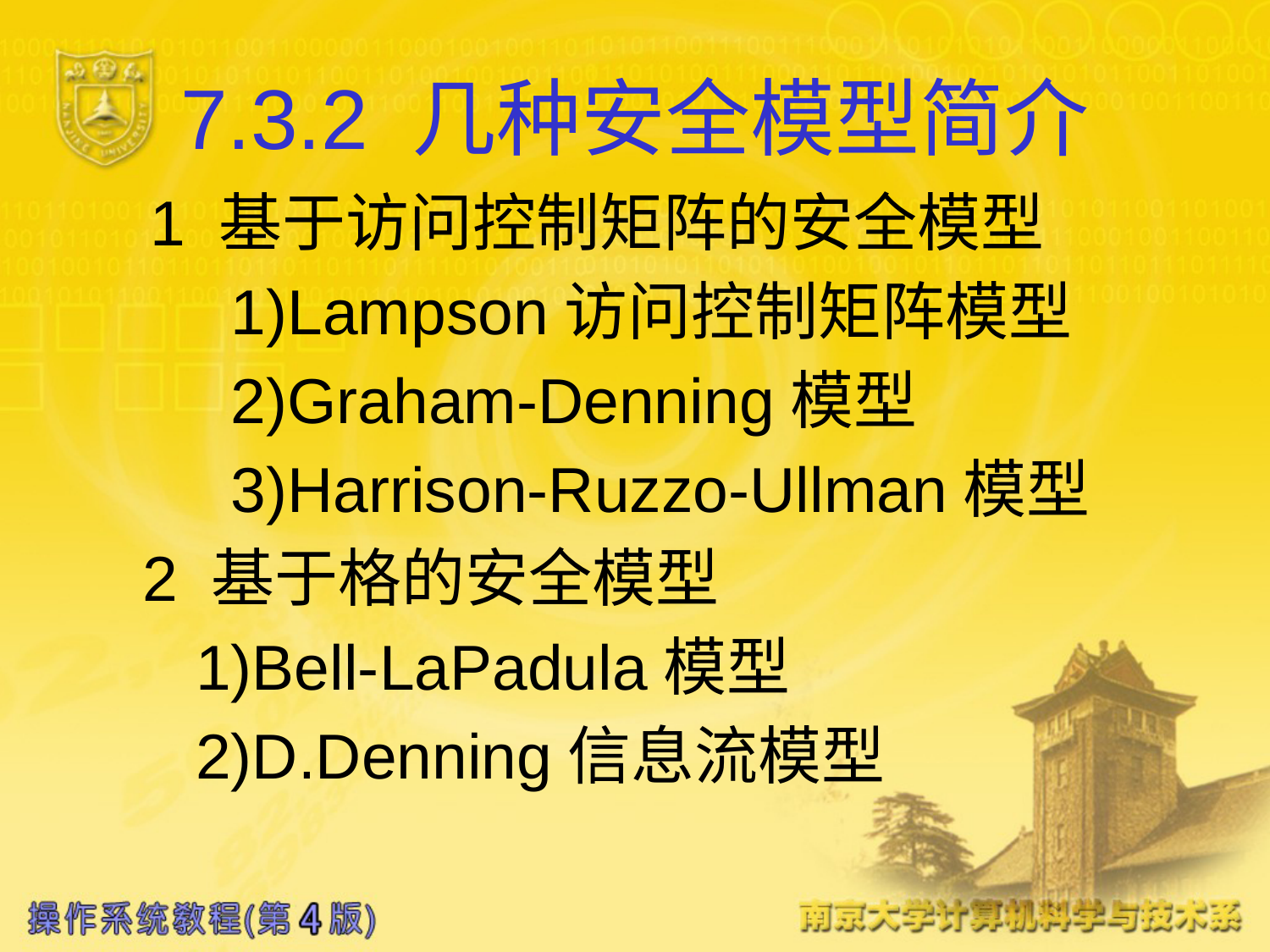

# 7.3.2 几种安全模型简介
   1 基于访问控制矩阵的安全模型
       1)Lampson访问控制矩阵模型
       2)Graham-Denning模型
       3)Harrison-Ruzzo-Ullman模型
  2 基于格的安全模型
     1)Bell-LaPadula模型
     2)D.Denning信息流模型